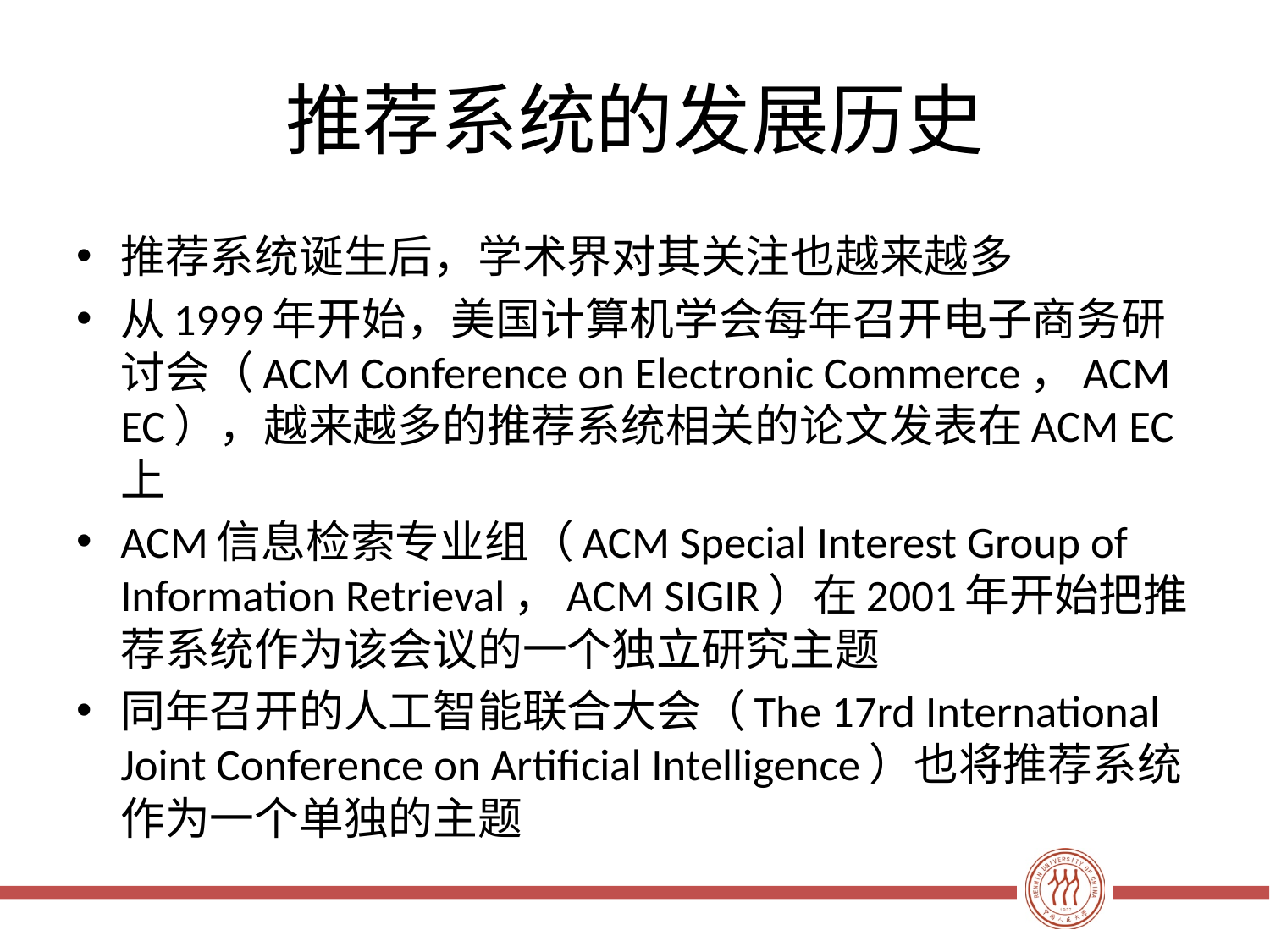

# 推荐系统的发展历史
推荐系统诞生后，学术界对其关注也越来越多
从1999年开始，美国计算机学会每年召开电子商务研讨会（ACM Conference on Electronic Commerce，ACM EC），越来越多的推荐系统相关的论文发表在ACM EC上
ACM信息检索专业组（ACM Special Interest Group of Information Retrieval，ACM SIGIR）在2001年开始把推荐系统作为该会议的一个独立研究主题
同年召开的人工智能联合大会（The 17rd International Joint Conference on Artificial Intelligence）也将推荐系统作为一个单独的主题